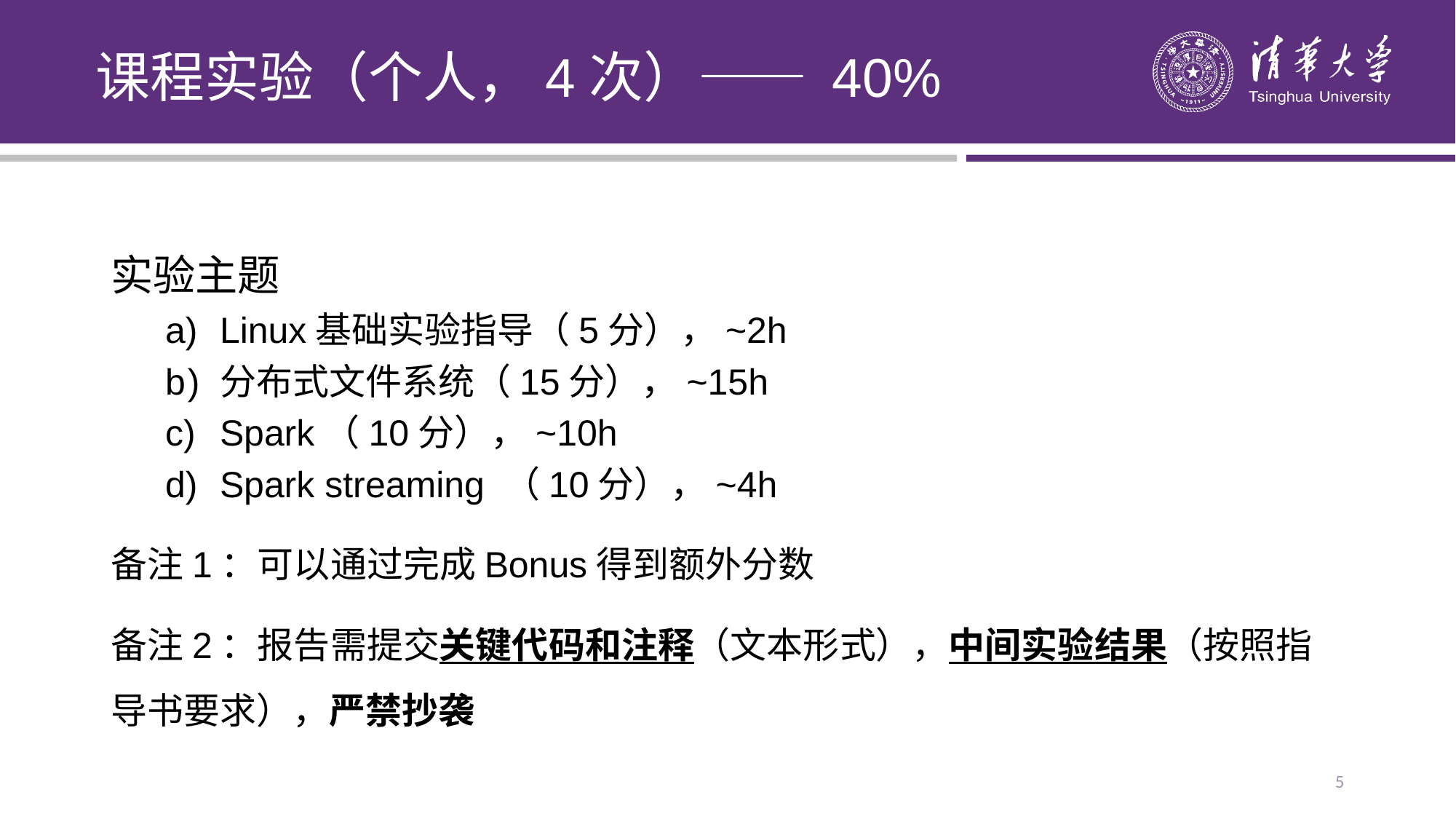

课程实验（个人，4次）—— 40%
实验主题
Linux基础实验指导（5分），~2h
分布式文件系统（15分），~15h
Spark（10分），~10h
Spark streaming （10分），~4h
备注1：可以通过完成Bonus得到额外分数
备注2：报告需提交关键代码和注释（文本形式），中间实验结果（按照指导书要求），严禁抄袭
5